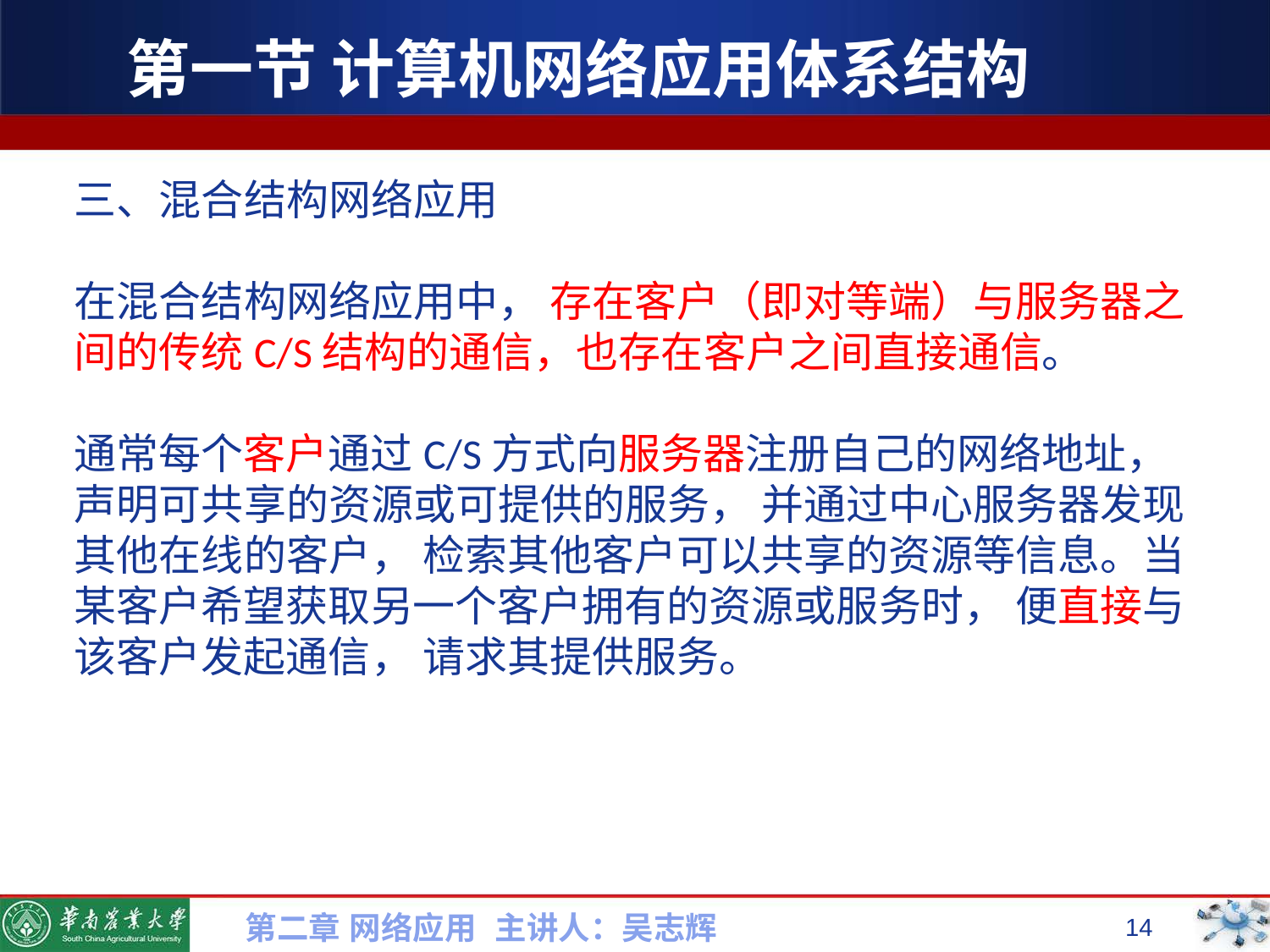

# 第一节 计算机网络应用体系结构
三、混合结构网络应用

在混合结构网络应用中， 存在客户（即对等端）与服务器之间的传统C/S结构的通信，也存在客户之间直接通信。

通常每个客户通过C/S方式向服务器注册自己的网络地址， 声明可共享的资源或可提供的服务， 并通过中心服务器发现其他在线的客户， 检索其他客户可以共享的资源等信息。当某客户希望获取另一个客户拥有的资源或服务时， 便直接与该客户发起通信， 请求其提供服务。
第二章 网络应用  主讲人：吴志辉
14